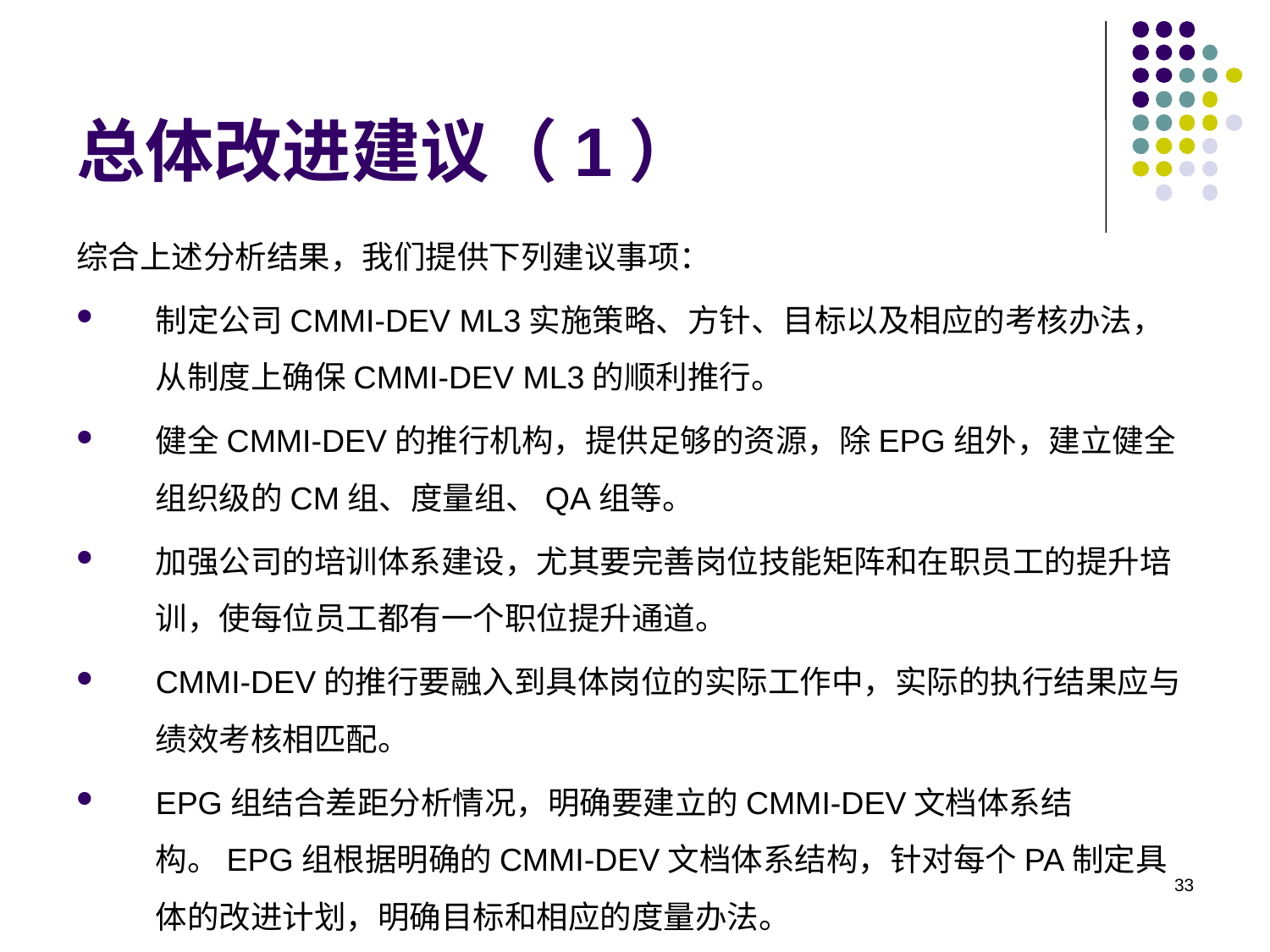

# 总体改进建议（1）
综合上述分析结果，我们提供下列建议事项：
制定公司CMMI-DEV ML3实施策略、方针、目标以及相应的考核办法，从制度上确保CMMI-DEV ML3的顺利推行。
健全CMMI-DEV的推行机构，提供足够的资源，除EPG组外，建立健全组织级的CM组、度量组、QA组等。
加强公司的培训体系建设，尤其要完善岗位技能矩阵和在职员工的提升培训，使每位员工都有一个职位提升通道。
CMMI-DEV的推行要融入到具体岗位的实际工作中，实际的执行结果应与绩效考核相匹配。
EPG组结合差距分析情况，明确要建立的CMMI-DEV文档体系结构。EPG组根据明确的CMMI-DEV文档体系结构，针对每个PA制定具体的改进计划，明确目标和相应的度量办法。

33